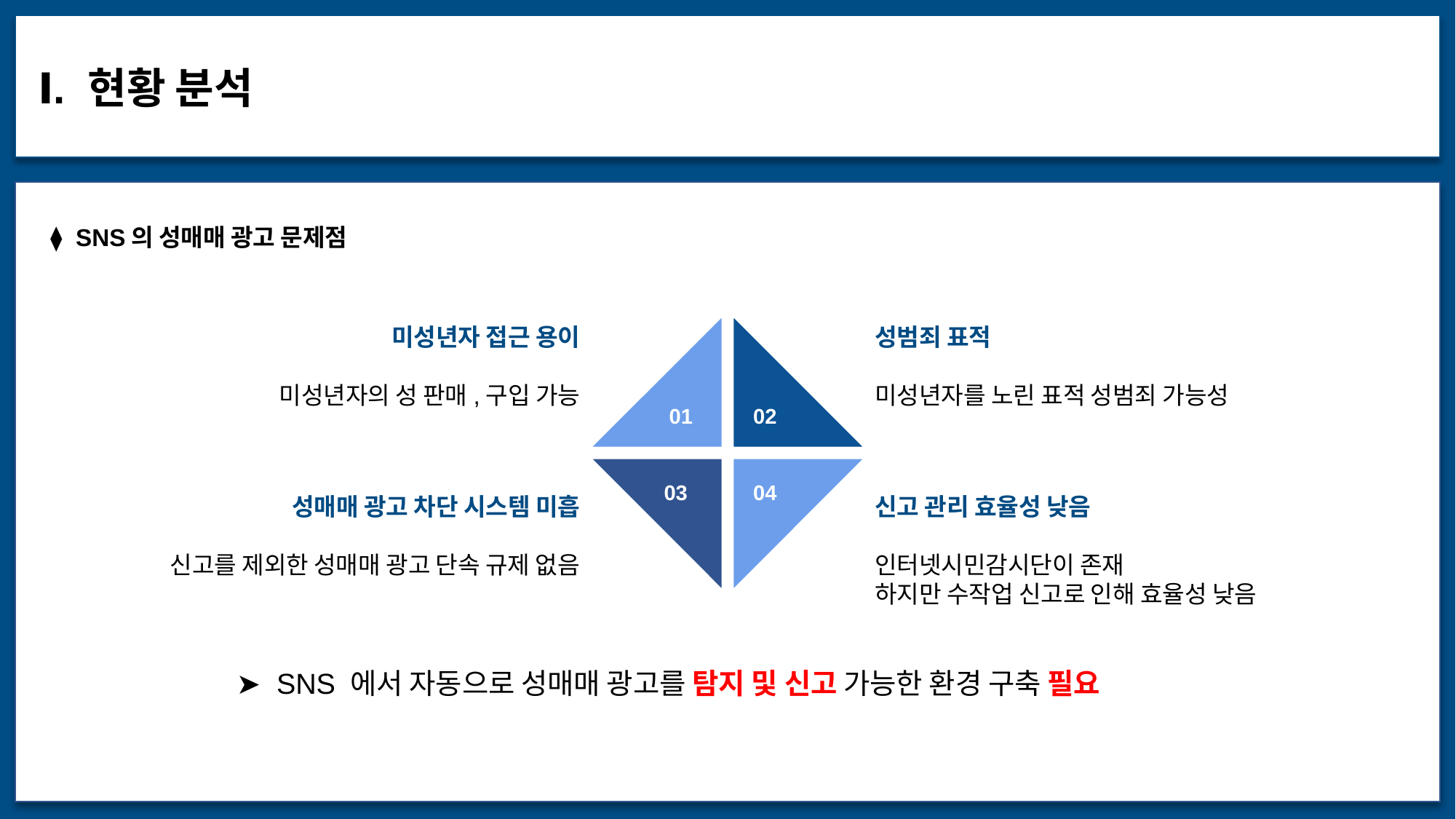

Ⅰ. 현황 분석

⧫  SNS의 성매매 광고 문제점

01
02
03
04
미성년자 접근 용이

미성년자의 성 판매,구입 가능
성범죄 표적

미성년자를 노린 표적 성범죄 가능성
성매매 광고 차단 시스템 미흡

신고를 제외한 성매매 광고 단속 규제 없음
신고 관리 효율성 낮음

인터넷시민감시단이 존재
하지만 수작업 신고로 인해 효율성 낮음
➤  SNS 에서 자동으로 성매매 광고를 탐지 및 신고 가능한 환경 구축 필요